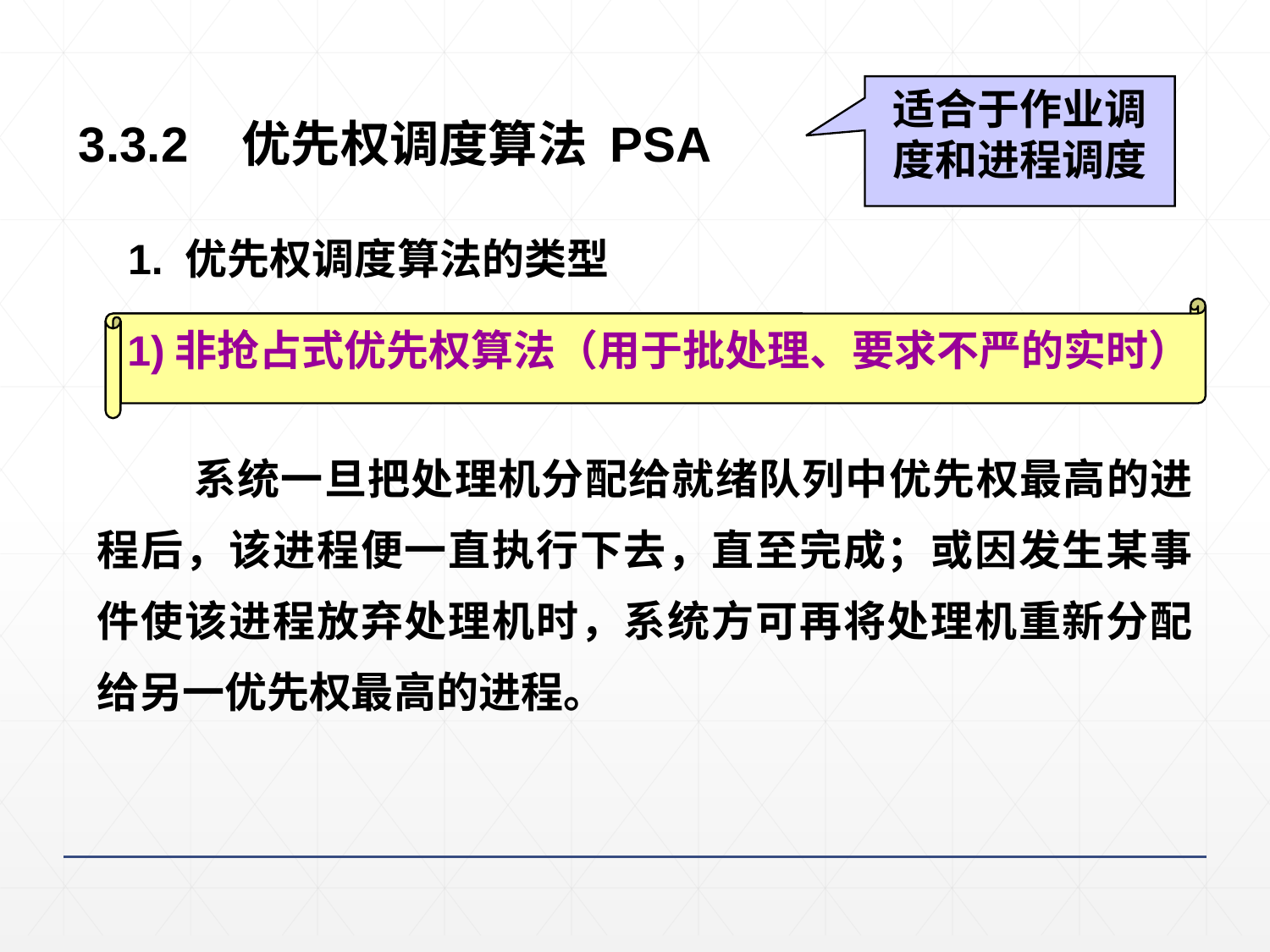

58
适合于作业调度和进程调度
3.3.2   优先权调度算法 PSA
1. 优先权调度算法的类型
1)非抢占式优先权算法（用于批处理、要求不严的实时）

        系统一旦把处理机分配给就绪队列中优先权最高的进程后，该进程便一直执行下去，直至完成；或因发生某事件使该进程放弃处理机时，系统方可再将处理机重新分配给另一优先权最高的进程。